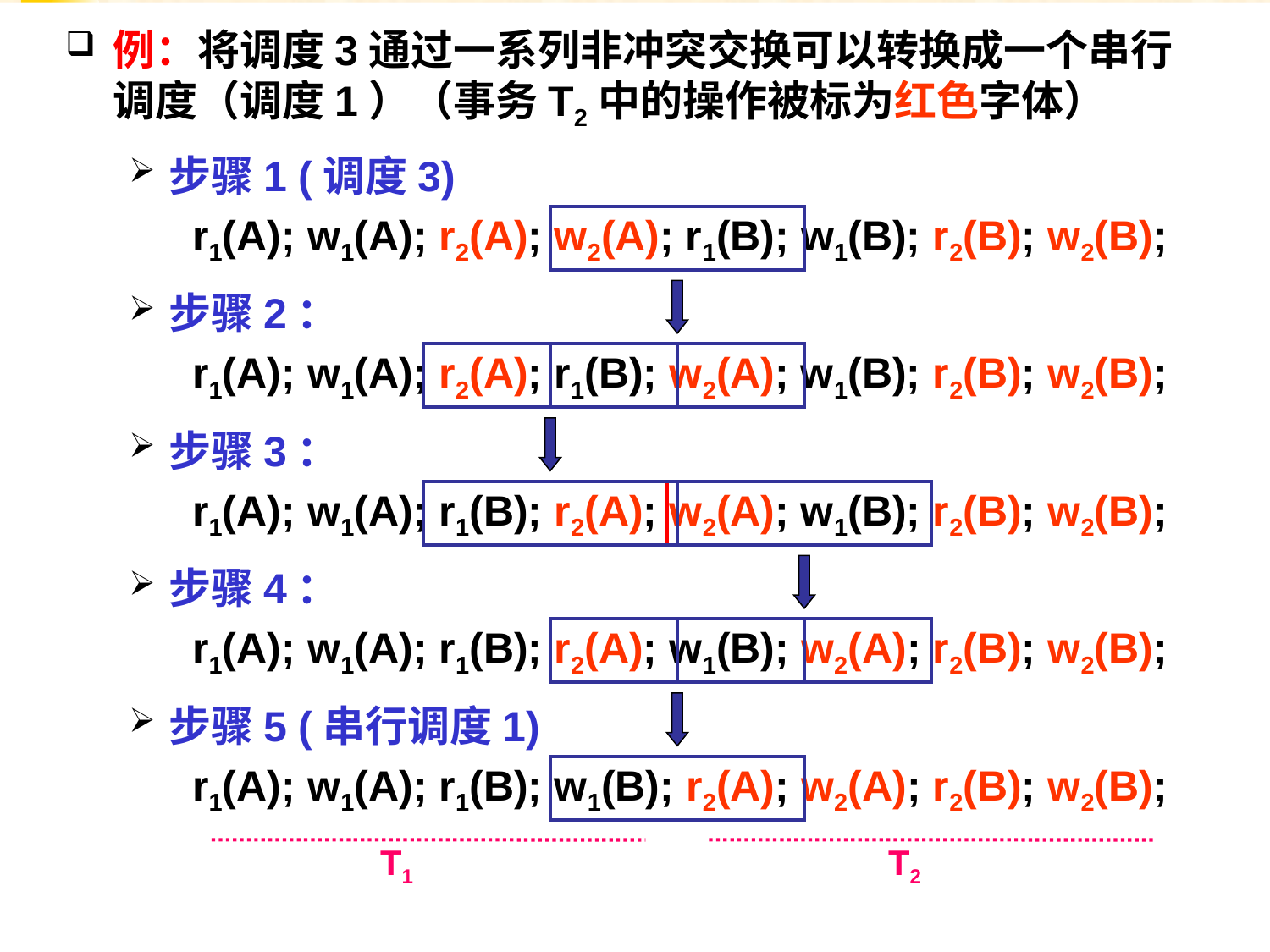

# 例：将调度3通过一系列非冲突交换可以转换成一个串行调度（调度1）（事务T2中的操作被标为红色字体）
步骤1 (调度3)
r1(A); w1(A); r2(A); w2(A); r1(B); w1(B); r2(B); w2(B);

步骤2：
r1(A); w1(A); r2(A); r1(B); w2(A); w1(B); r2(B); w2(B);

步骤3：
r1(A); w1(A); r1(B); r2(A); w2(A); w1(B); r2(B); w2(B);

步骤4：
r1(A); w1(A); r1(B); r2(A); w1(B); w2(A); r2(B); w2(B);

步骤5 (串行调度1)
r1(A); w1(A); r1(B); w1(B); r2(A); w2(A); r2(B); w2(B);

T1

T2
78